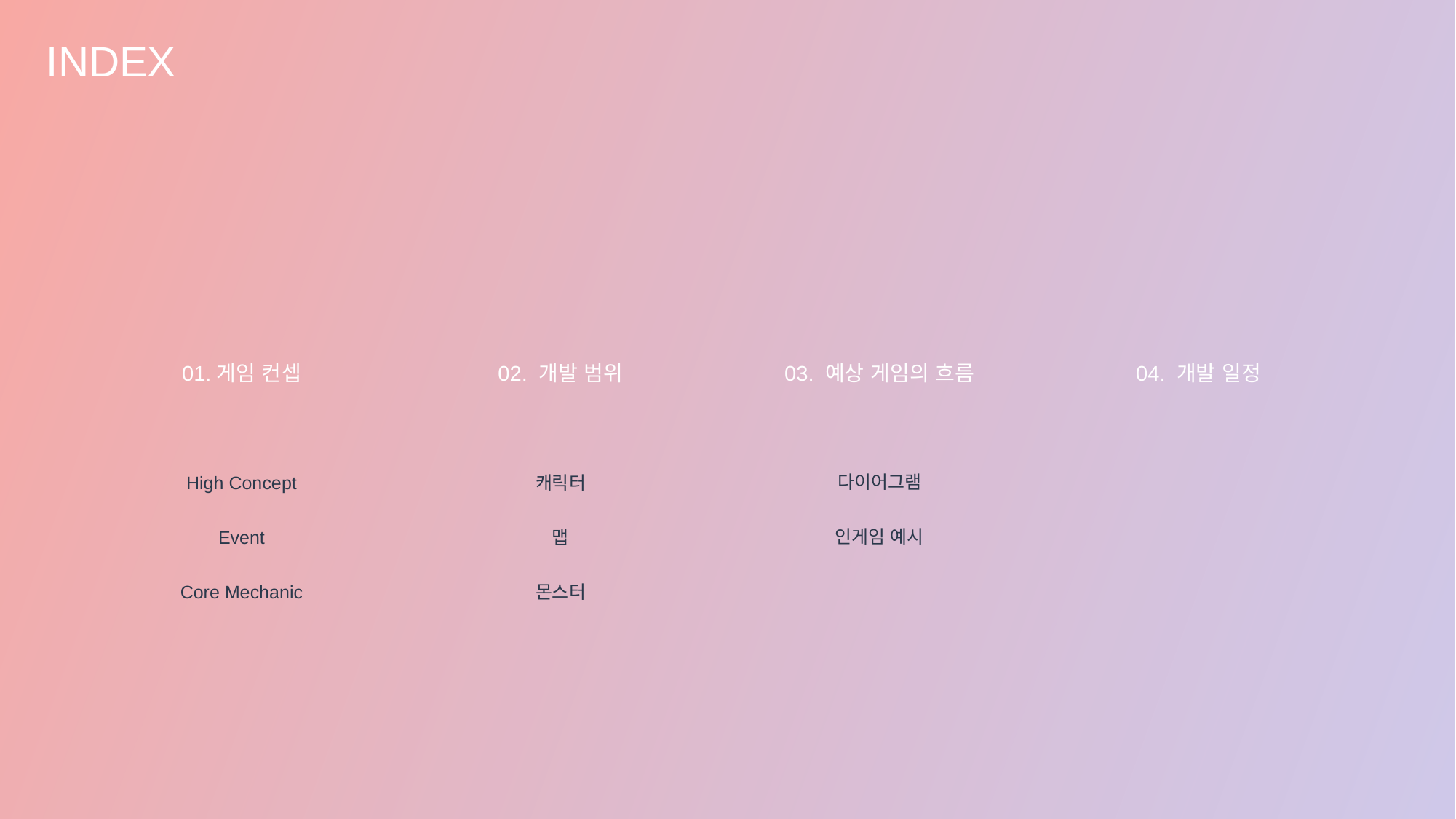

INDEX
03. 예상 게임의 흐름
01.게임 컨셉
02. 개발 범위
04. 개발 일정
다이어그램
인게임 예시
High Concept
Event
Core Mechanic
캐릭터
맵
몬스터